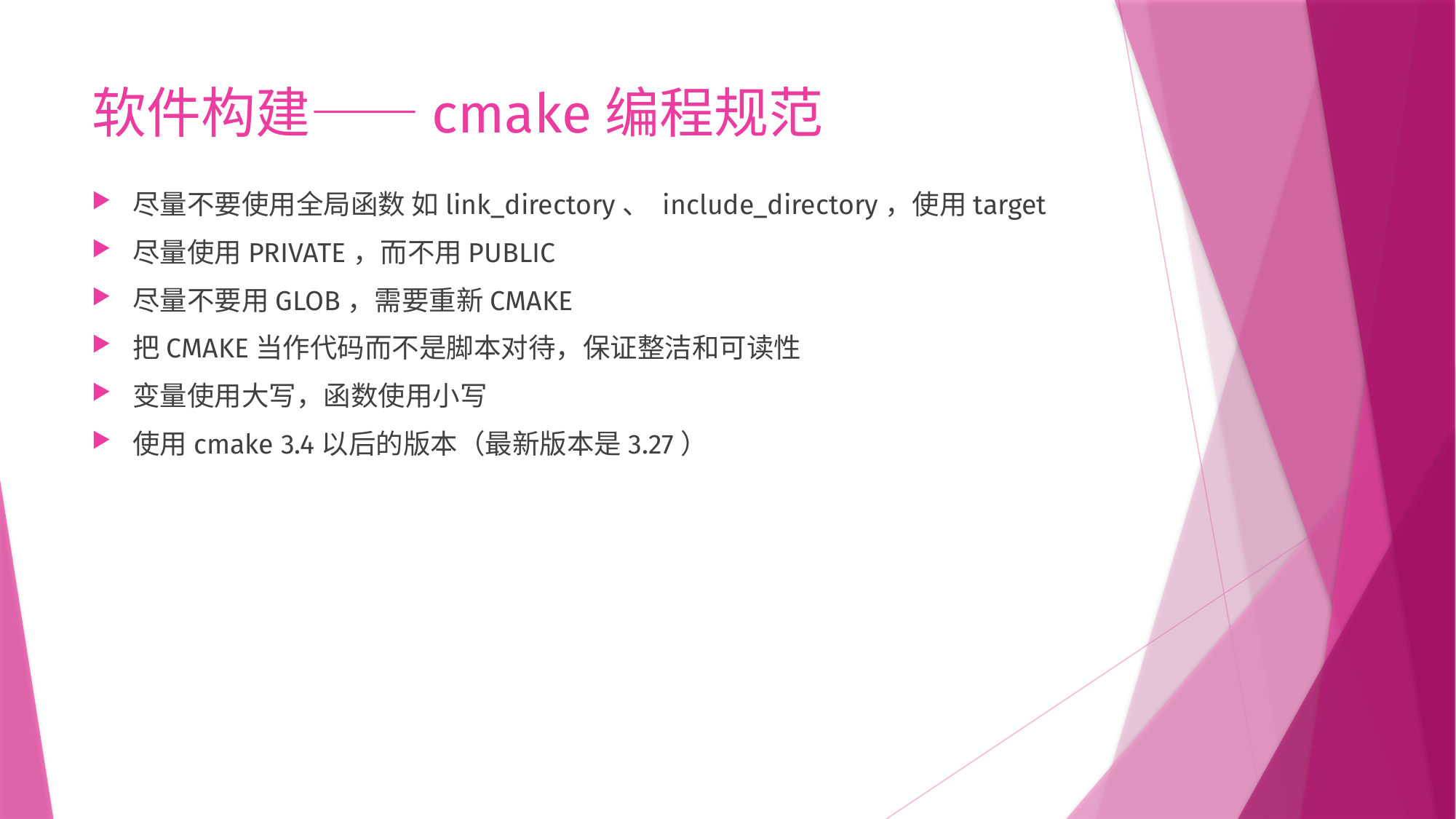

# 软件构建——cmake编程规范
尽量不要使用全局函数 如link_directory、 include_directory，使用target
尽量使用PRIVATE，而不用PUBLIC
尽量不要用GLOB，需要重新CMAKE
把CMAKE当作代码而不是脚本对待，保证整洁和可读性
变量使用大写，函数使用小写
使用cmake 3.4以后的版本（最新版本是3.27）